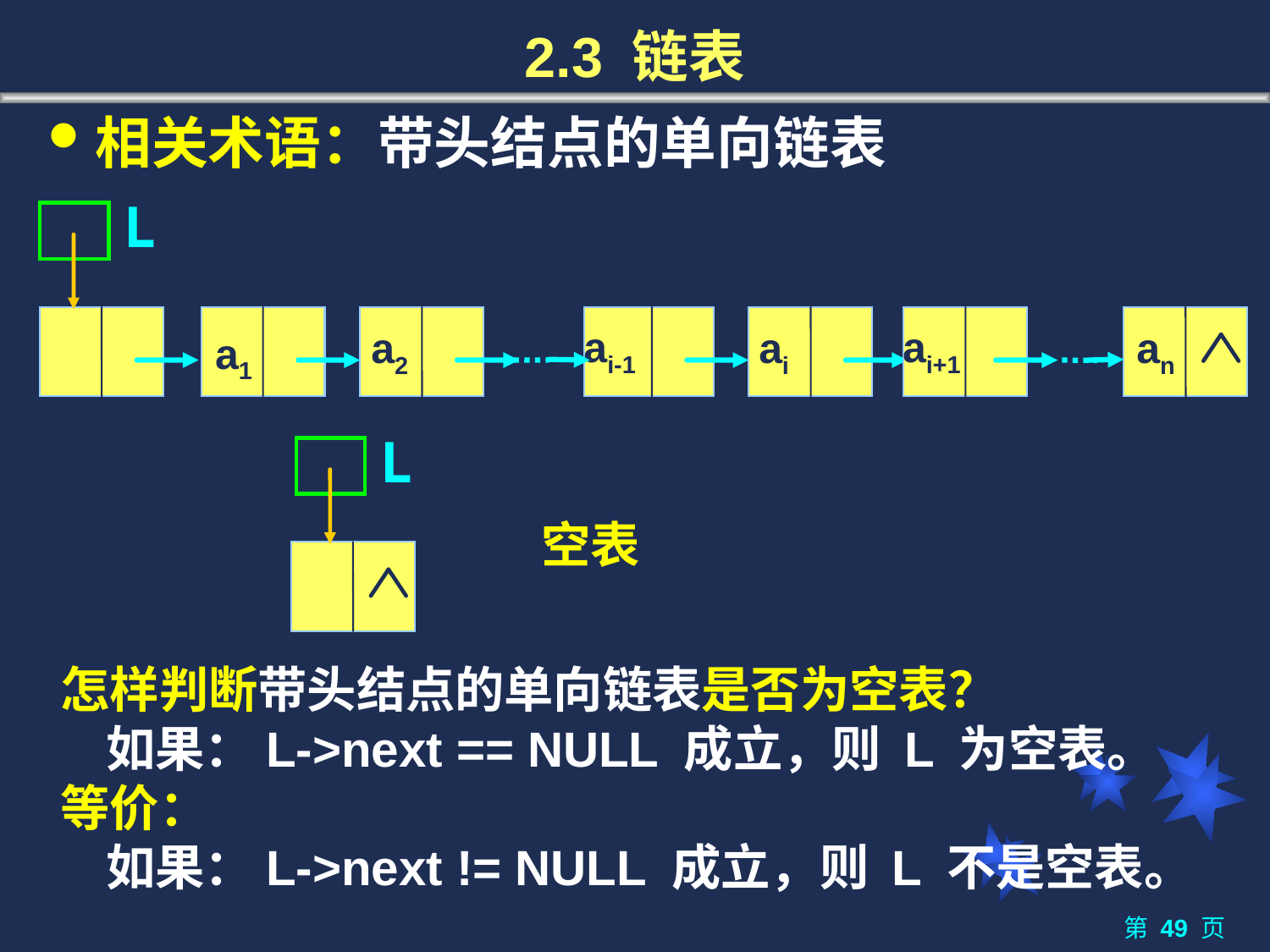

# 2.3 链表
相关术语：带头结点的单向链表
L

ai-1
ai+1
a2
ai
an
n
a1

L

n

空表
怎样判断带头结点的单向链表是否为空表？
   如果：L->next == NULL 成立，则 L 为空表。
等价：
   如果：L->next != NULL 成立，则 L 不是空表。
第 49 页